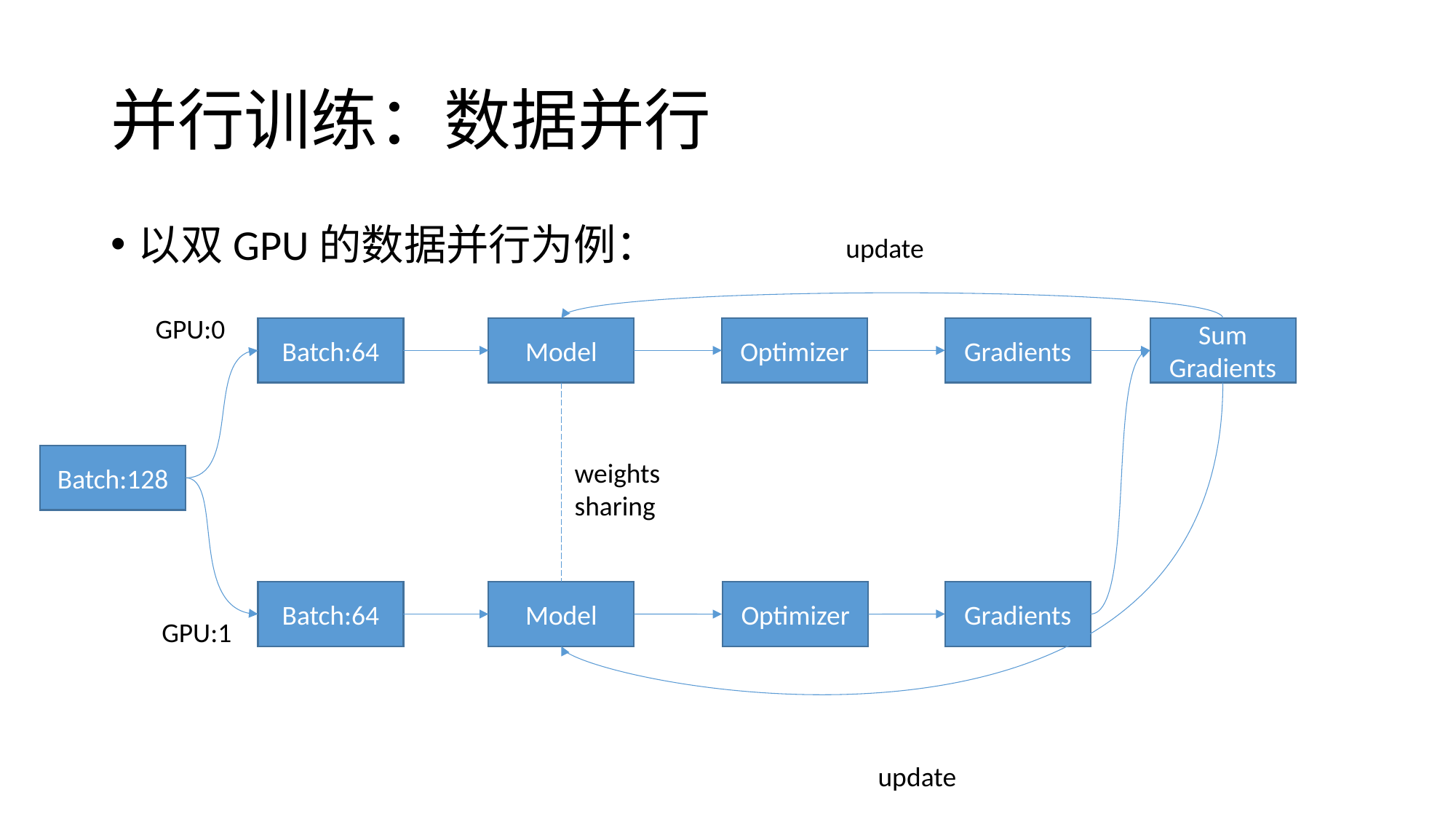

# 并行训练：数据并行
以双GPU的数据并行为例：
update
GPU:0
Batch:64
Model
Optimizer
Gradients
Sum
Gradients
Batch:128
weights
sharing
Batch:64
Model
Optimizer
Gradients
GPU:1
update